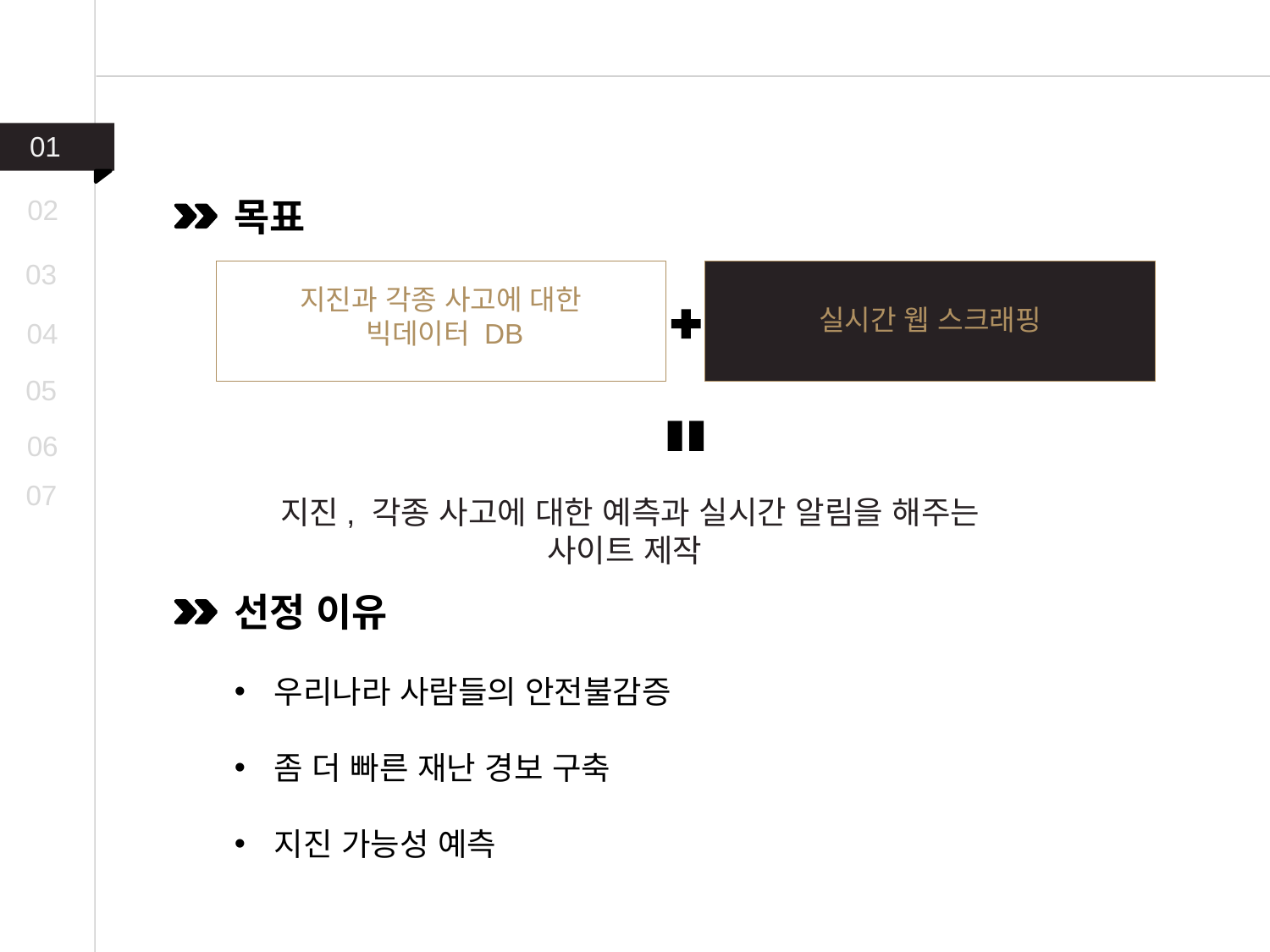

01

02
목표

03

지진과 각종 사고에 대한
빅데이터 DB
실시간 웹 스크래핑

04
05

06
07
     지진, 각종 사고에 대한 예측과 실시간 알림을 해주는
                                   사이트 제작
선정 이유

우리나라 사람들의 안전불감증

좀 더 빠른 재난 경보 구축

지진 가능성 예측